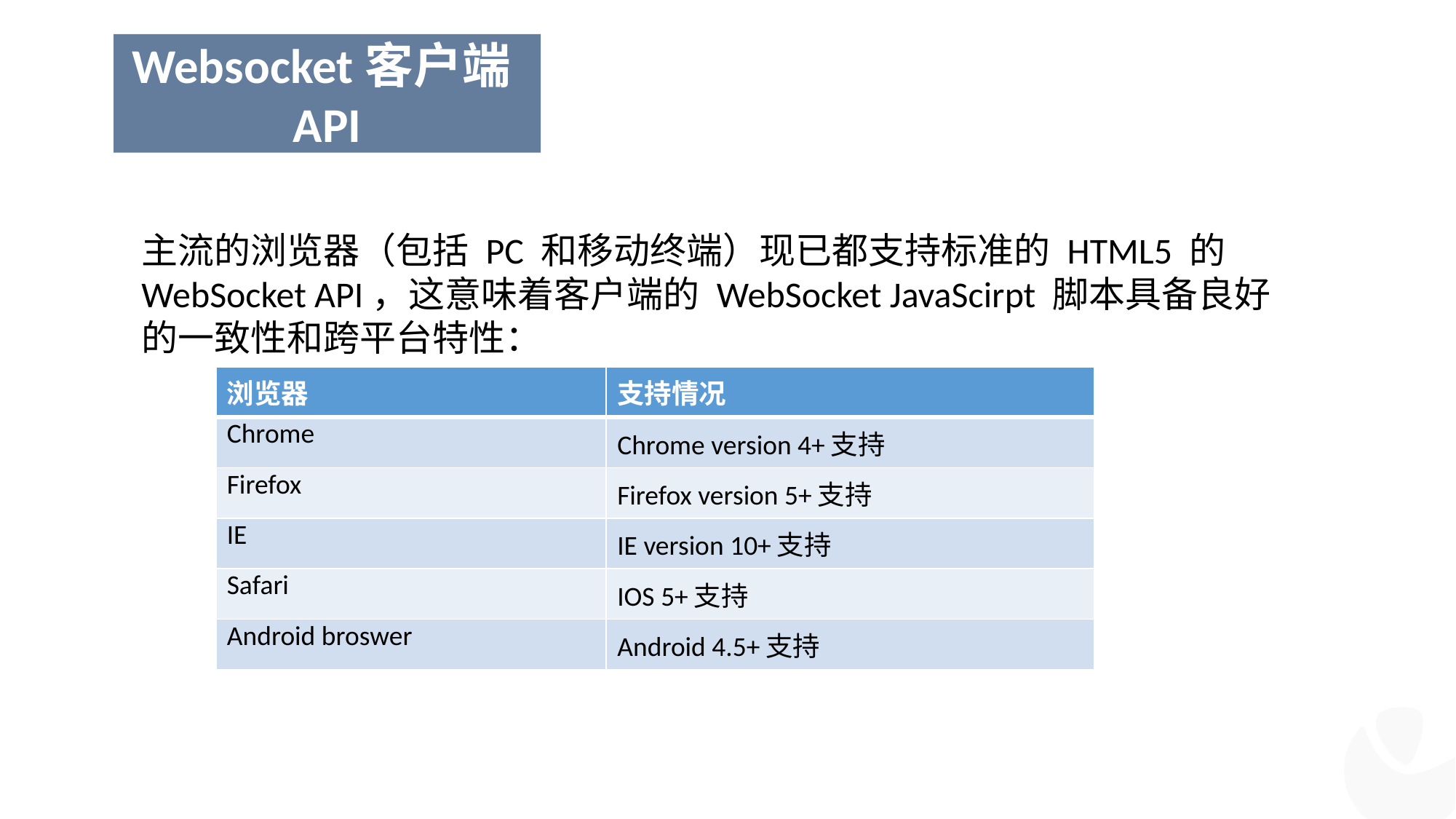

Websocket客户端API
主流的浏览器（包括 PC 和移动终端）现已都支持标准的 HTML5 的 WebSocket API，这意味着客户端的 WebSocket JavaScirpt 脚本具备良好的一致性和跨平台特性：
| 浏览器 | 支持情况 |
| --- | --- |
| Chrome | Chrome version 4+支持 |
| Firefox | Firefox version 5+支持 |
| IE | IE version 10+支持 |
| Safari | IOS 5+支持 |
| Android broswer | Android 4.5+支持 |